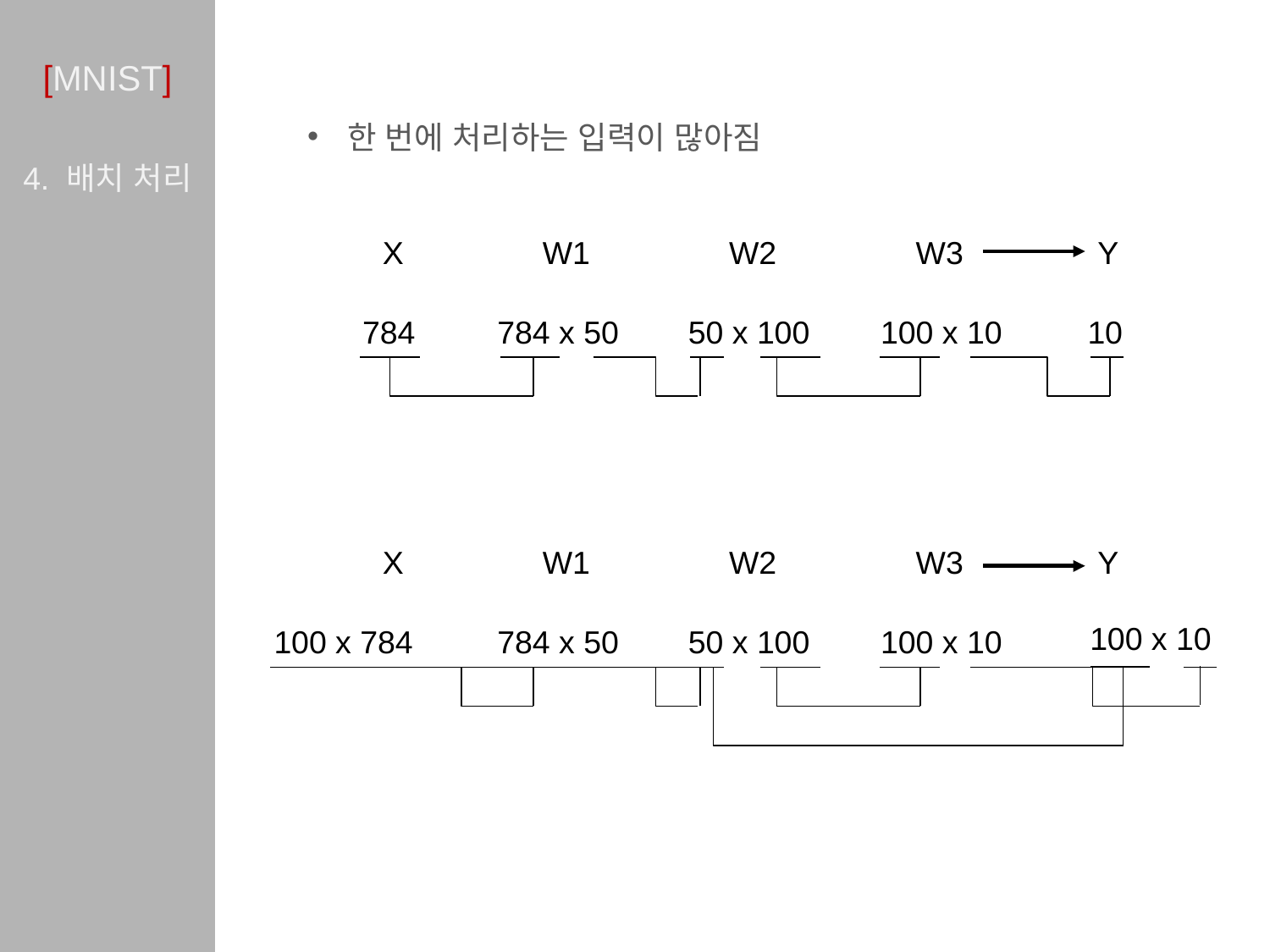

# [MNIST]

한 번에 처리하는 입력이 많아짐
4. 배치 처리
X
W1
W2
W3
Y
784
784 x 50
50 x 100
100 x 10
10
X
W1
W2
W3
Y
100 x 10
100 x 784
784 x 50
50 x 100
100 x 10